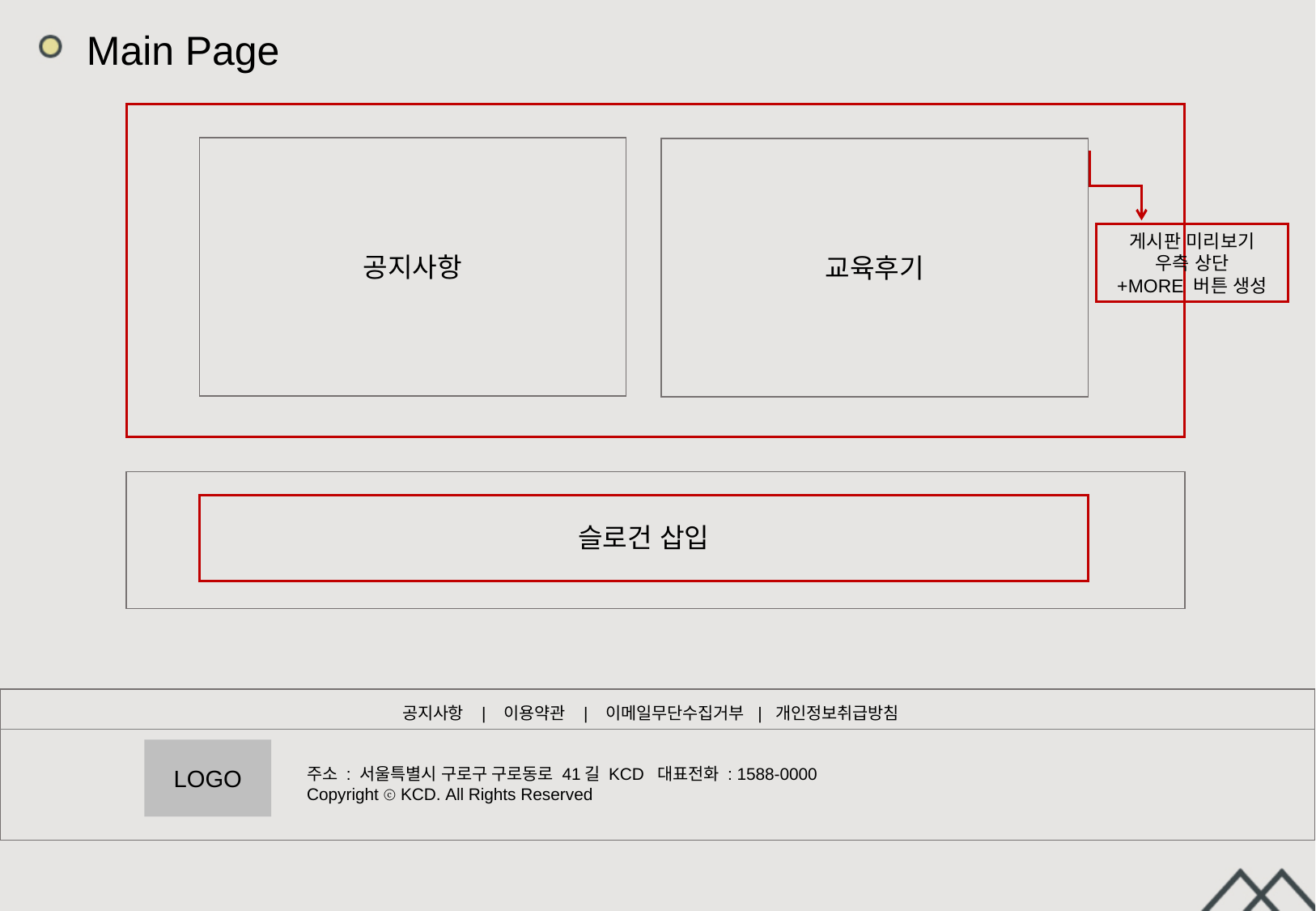

Main Page

공지사항
교육후기
게시판 미리보기
우측 상단
+MORE 버튼 생성

슬로건 삽입

공지사항   |   이용약관   |   이메일무단수집거부  |  개인정보취급방침
LOGO
주소 : 서울특별시 구로구 구로동로 41길 KCD  대표전화 : 1588-0000
Copyright ⓒ KCD. All Rights Reserved